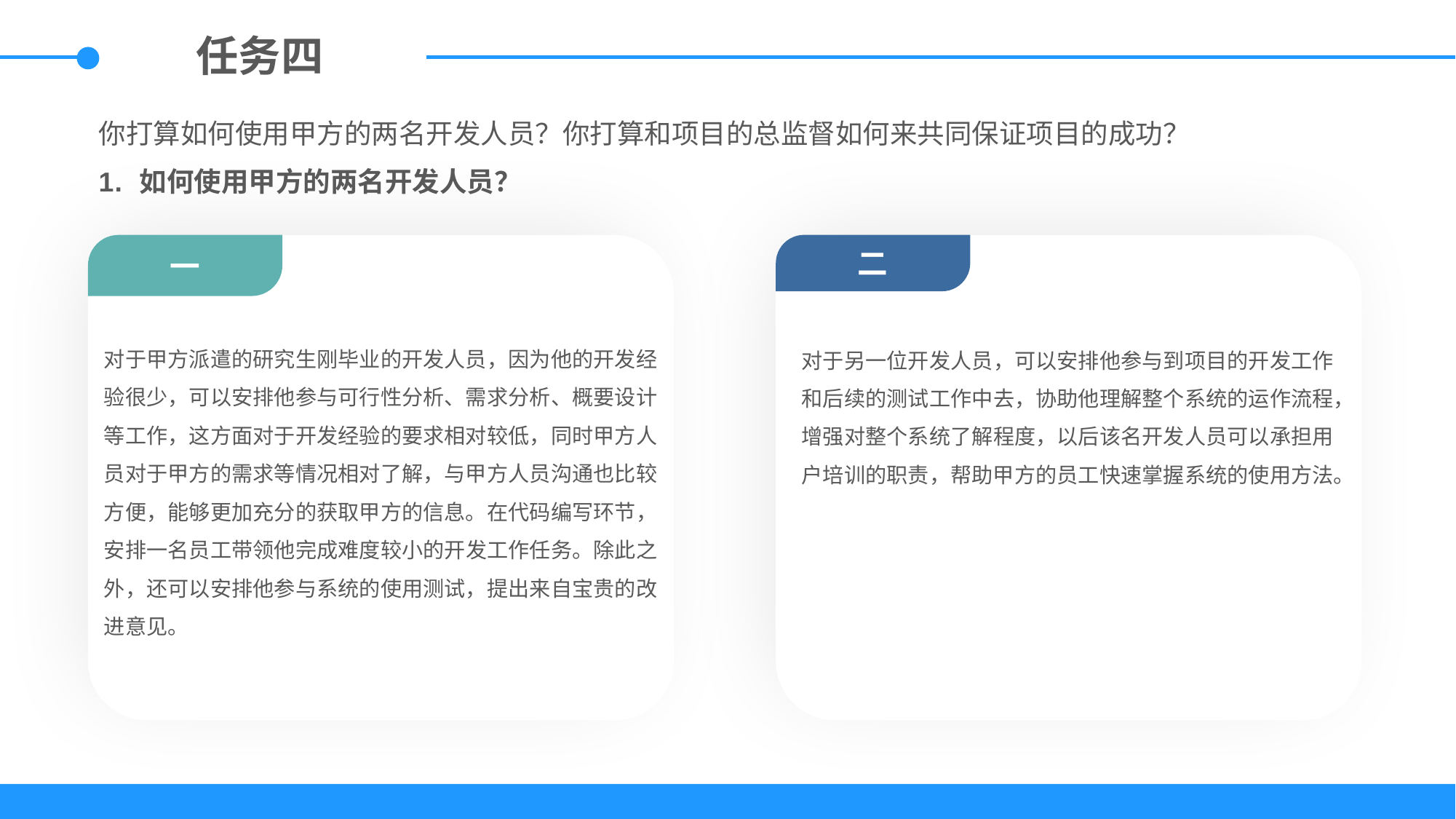

任务四

你打算如何使用甲方的两名开发人员？你打算和项目的总监督如何来共同保证项目的成功？
如何使用甲方的两名开发人员？
一
对于甲方派遣的研究生刚毕业的开发人员，因为他的开发经验很少，可以安排他参与可行性分析、需求分析、概要设计等工作，这方面对于开发经验的要求相对较低，同时甲方人员对于甲方的需求等情况相对了解，与甲方人员沟通也比较方便，能够更加充分的获取甲方的信息。在代码编写环节，安排一名员工带领他完成难度较小的开发工作任务。除此之外，还可以安排他参与系统的使用测试，提出来自宝贵的改进意见。

二
对于另一位开发人员，可以安排他参与到项目的开发工作和后续的测试工作中去，协助他理解整个系统的运作流程，增强对整个系统了解程度，以后该名开发人员可以承担用户培训的职责，帮助甲方的员工快速掌握系统的使用方法。